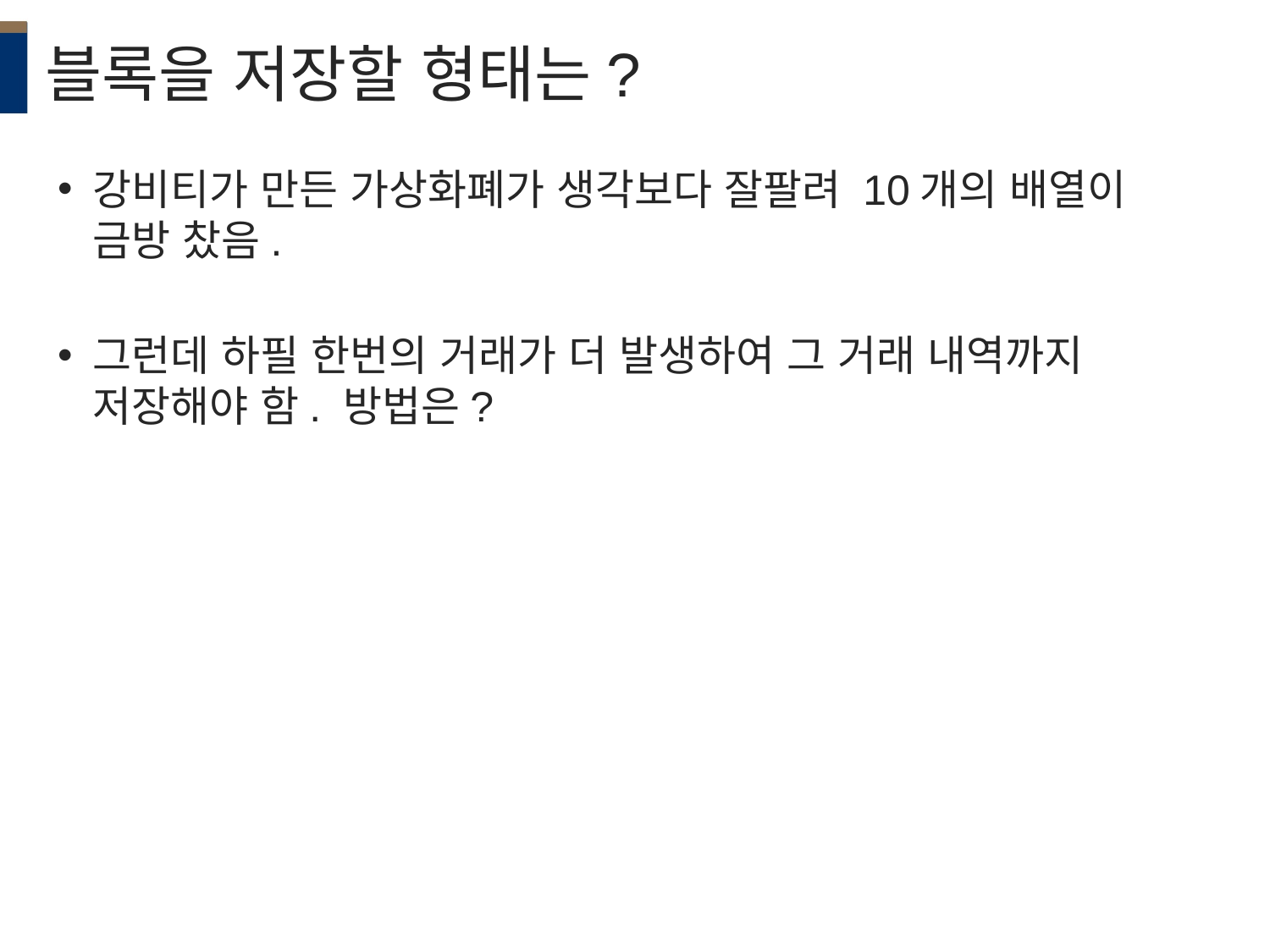

# 블록을 저장할 형태는?
강비티가 만든 가상화폐가 생각보다 잘팔려 10개의 배열이 금방 찼음.

그런데 하필 한번의 거래가 더 발생하여 그 거래 내역까지 저장해야 함. 방법은?